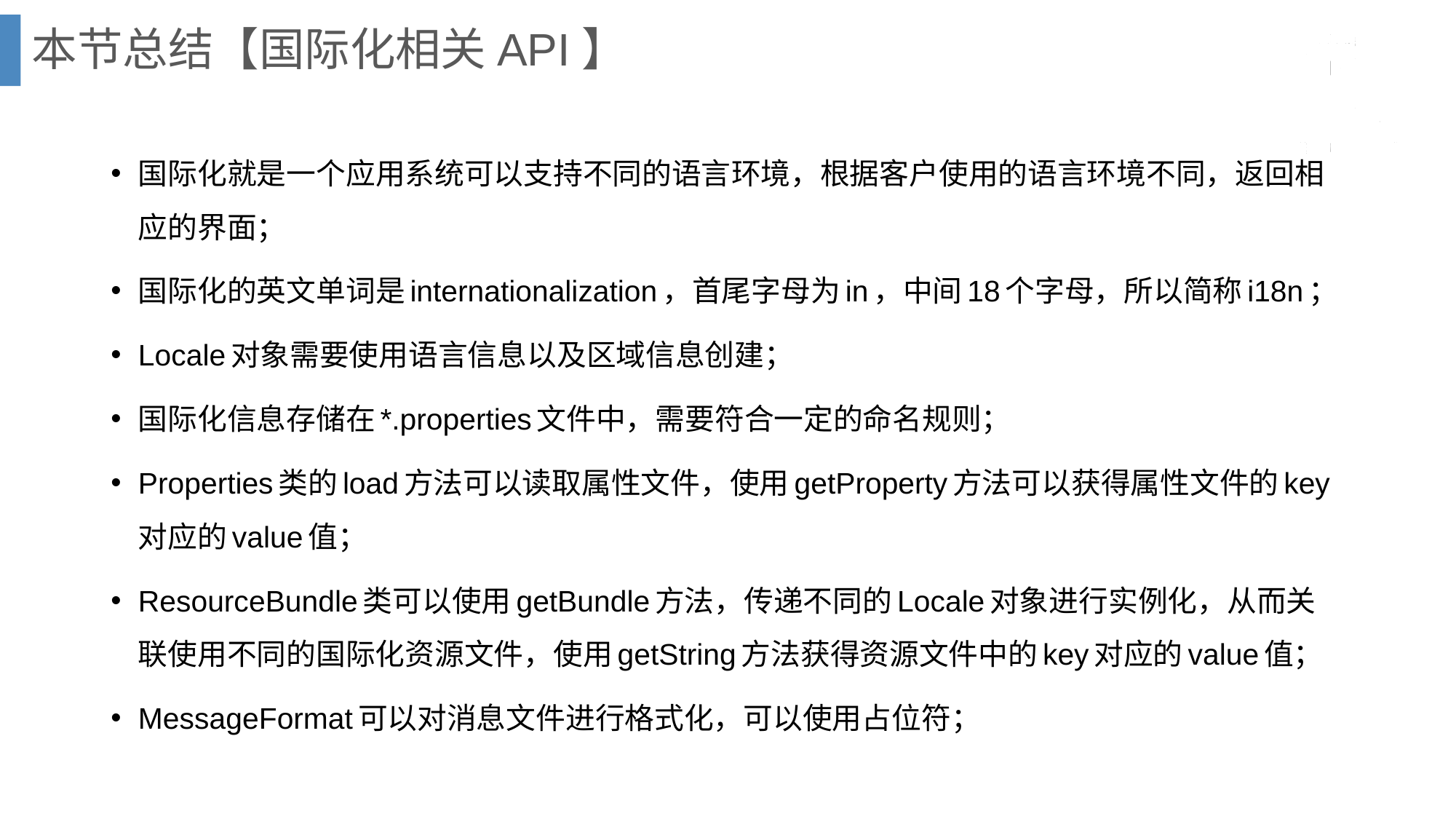

# 本节总结【国际化相关API】
国际化就是一个应用系统可以支持不同的语言环境，根据客户使用的语言环境不同，返回相应的界面；
国际化的英文单词是internationalization，首尾字母为in，中间18个字母，所以简称i18n；
Locale对象需要使用语言信息以及区域信息创建；
国际化信息存储在*.properties文件中，需要符合一定的命名规则；
Properties类的load方法可以读取属性文件，使用getProperty方法可以获得属性文件的key对应的value值；
ResourceBundle类可以使用getBundle方法，传递不同的Locale对象进行实例化，从而关联使用不同的国际化资源文件，使用getString方法获得资源文件中的key对应的value值；
MessageFormat可以对消息文件进行格式化，可以使用占位符；